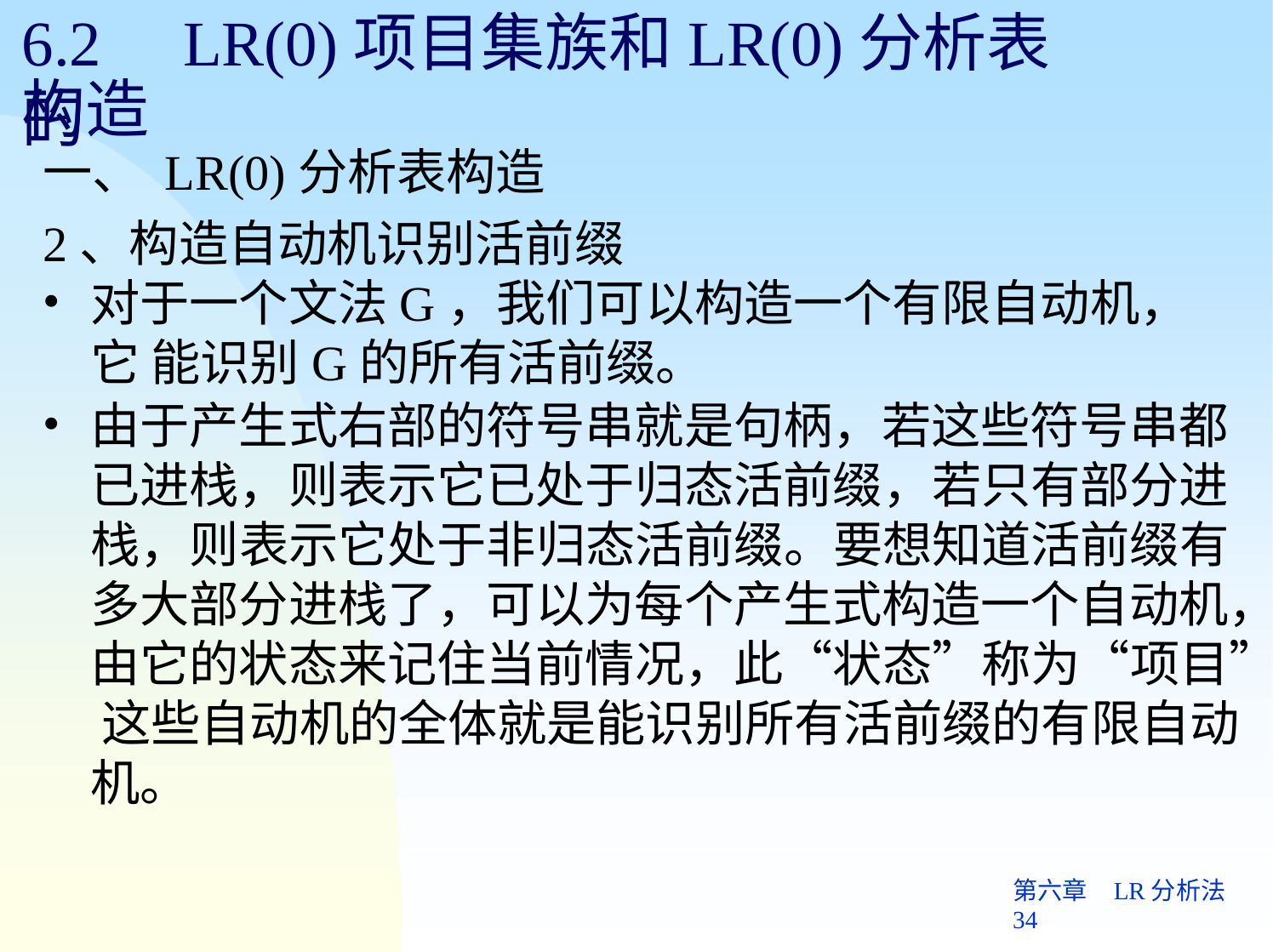

# 6.2	LR(0)项目集族和LR(0)分析表的
构造
一、 LR(0)分析表构造
2、构造自动机识别活前缀
对于一个文法G，我们可以构造一个有限自动机，它 能识别G的所有活前缀。
由于产生式右部的符号串就是句柄，若这些符号串都 已进栈，则表示它已处于归态活前缀，若只有部分进 栈，则表示它处于非归态活前缀。要想知道活前缀有 多大部分进栈了，可以为每个产生式构造一个自动机， 由它的状态来记住当前情况，此“状态”称为“项目”。 这些自动机的全体就是能识别所有活前缀的有限自动 机。
第六章	LR分析法 34